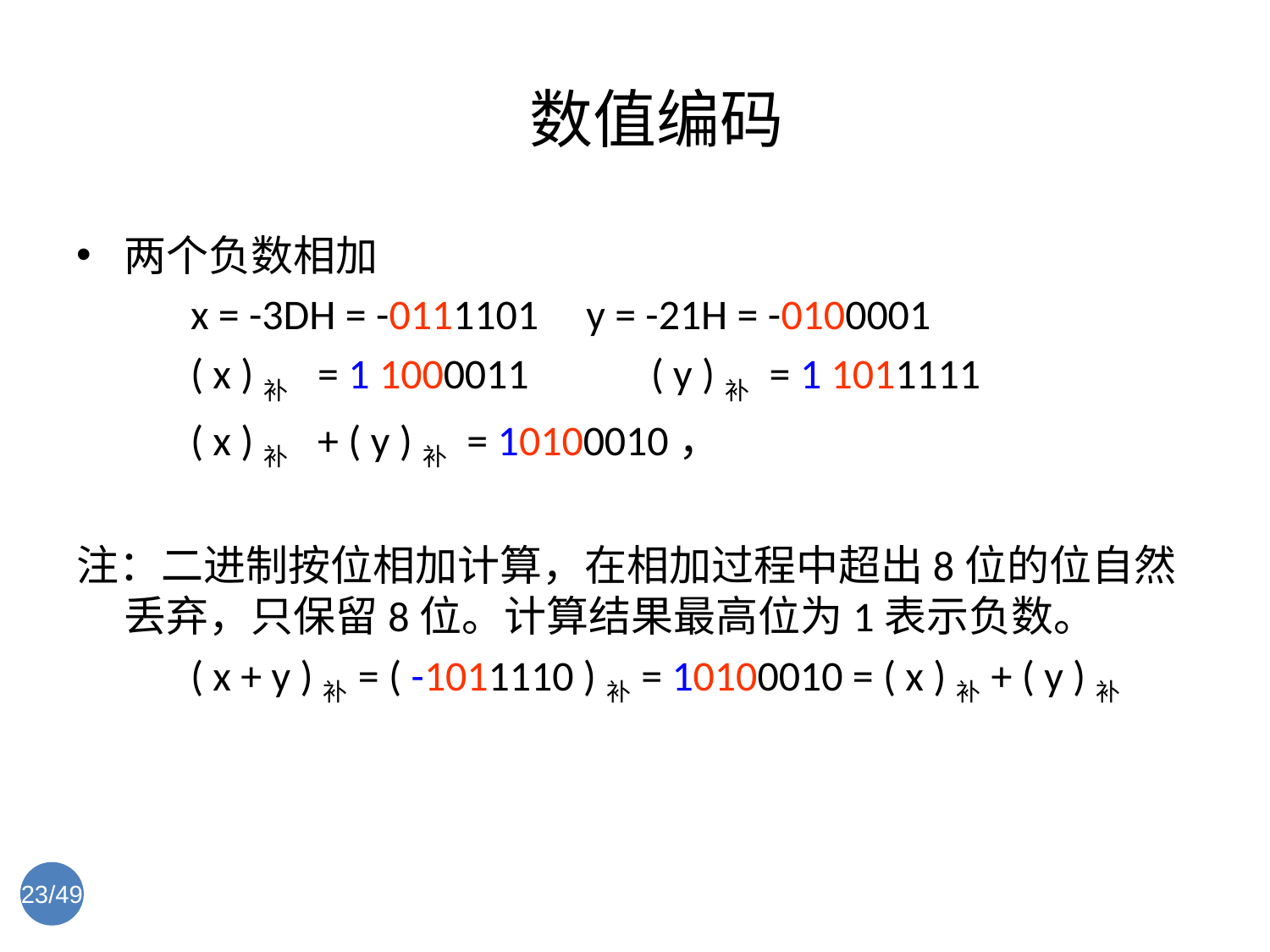

# 数值编码
两个负数相加
            x = -3DH = -0111101     y = -21H = -0100001
            ( x )补  = 1 1000011	  ( y )补 = 1 1011111
            ( x )补  + ( y )补 = 10100010，

注：二进制按位相加计算，在相加过程中超出8位的位自然丢弃，只保留8位。计算结果最高位为1表示负数。
            ( x + y )补= ( -1011110 )补= 10100010 = ( x )补+ ( y )补
23/49